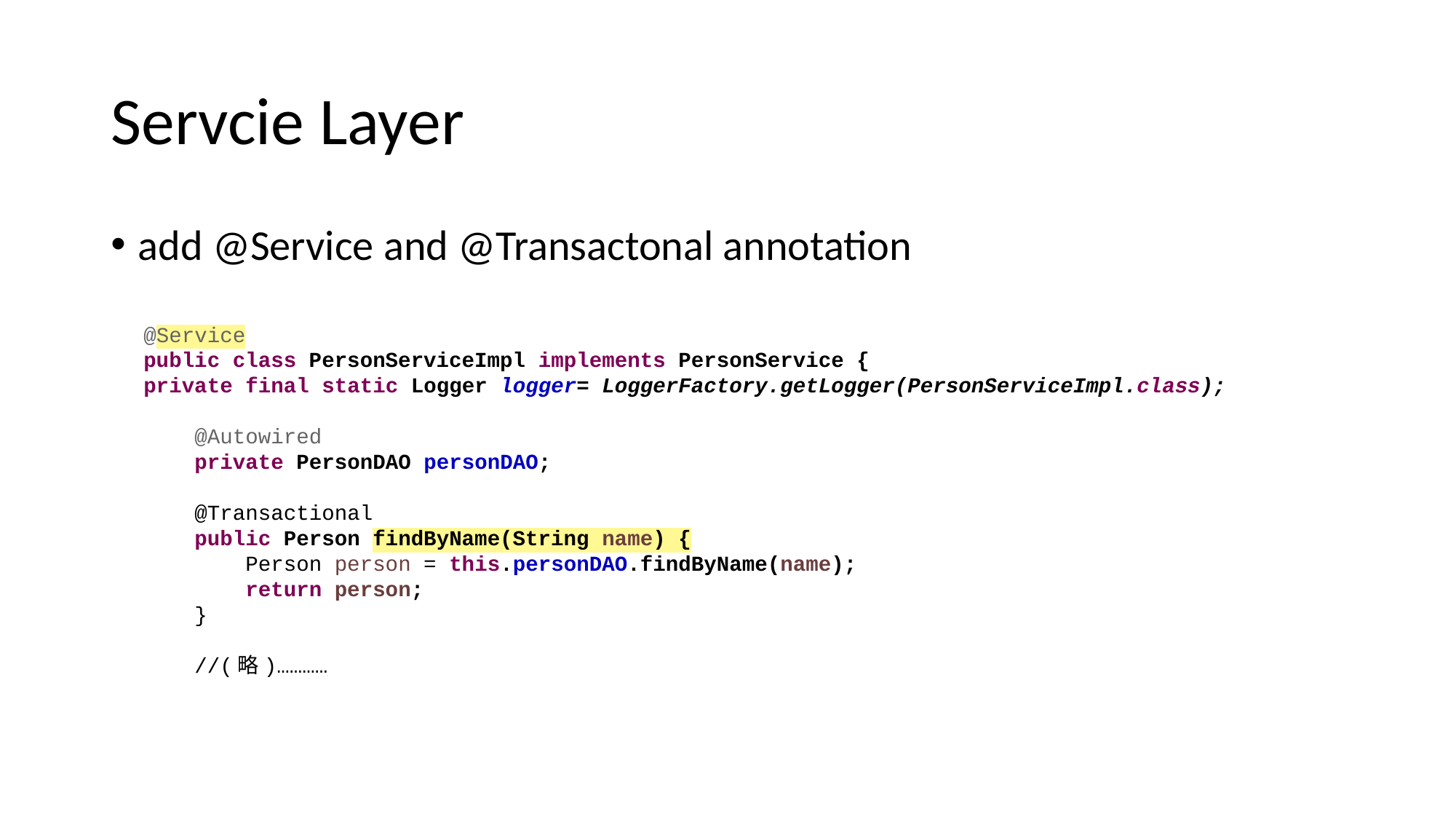

# Servcie Layer
add @Service and @Transactonal annotation

@Service
public class PersonServiceImpl implements PersonService {
private final static Logger logger= LoggerFactory.getLogger(PersonServiceImpl.class);

    @Autowired
    private PersonDAO personDAO;

    @Transactional
    public Person findByName(String name) {
        Person person = this.personDAO.findByName(name);
        return person;
    }

    //(略)…………